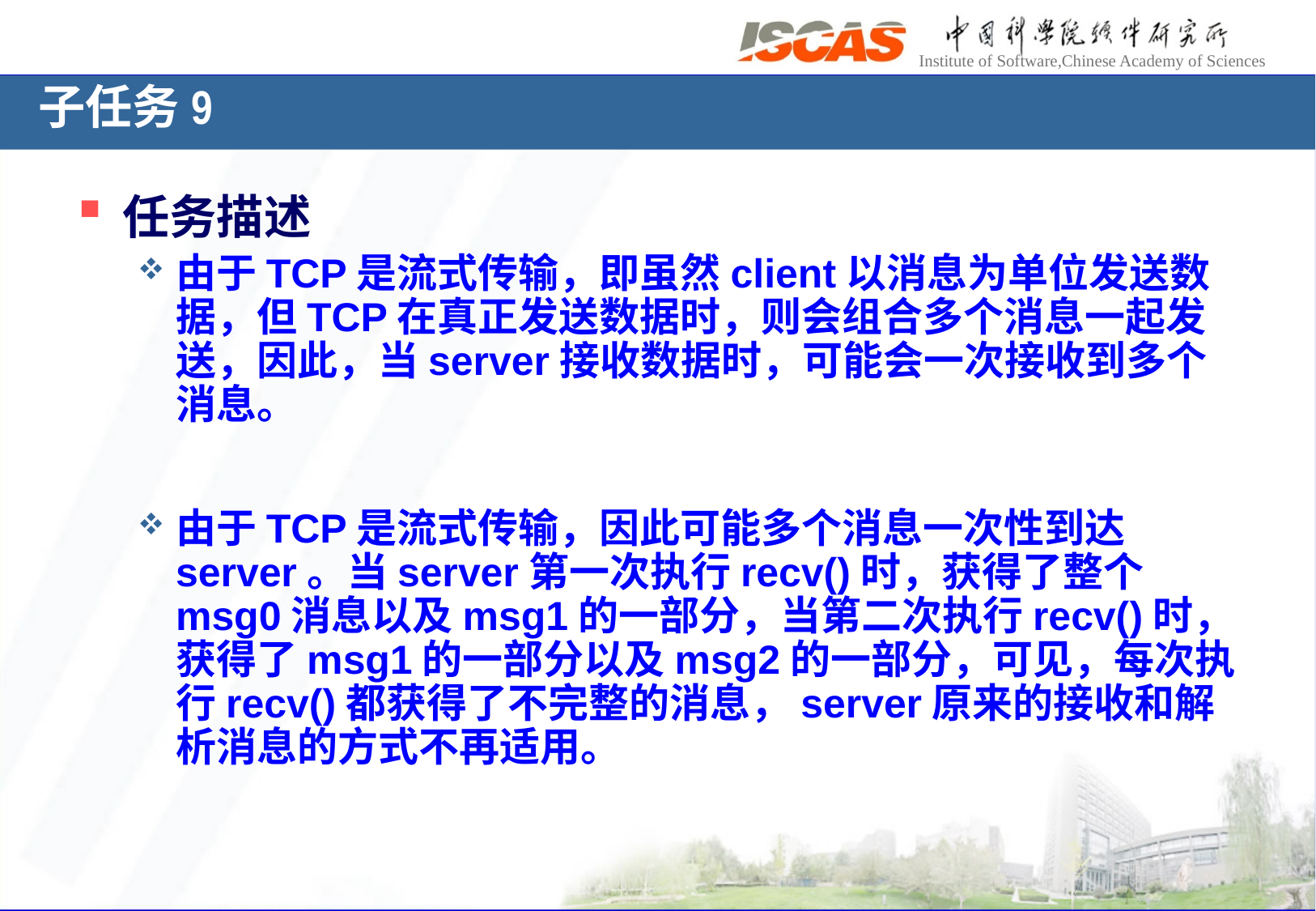

子任务9
任务描述
由于TCP是流式传输，即虽然client以消息为单位发送数据，但TCP在真正发送数据时，则会组合多个消息一起发送，因此，当server接收数据时，可能会一次接收到多个消息。

由于TCP是流式传输，因此可能多个消息一次性到达server。当server第一次执行recv()时，获得了整个msg0消息以及msg1的一部分，当第二次执行recv()时，获得了msg1的一部分以及msg2的一部分，可见，每次执行recv()都获得了不完整的消息，server原来的接收和解析消息的方式不再适用。